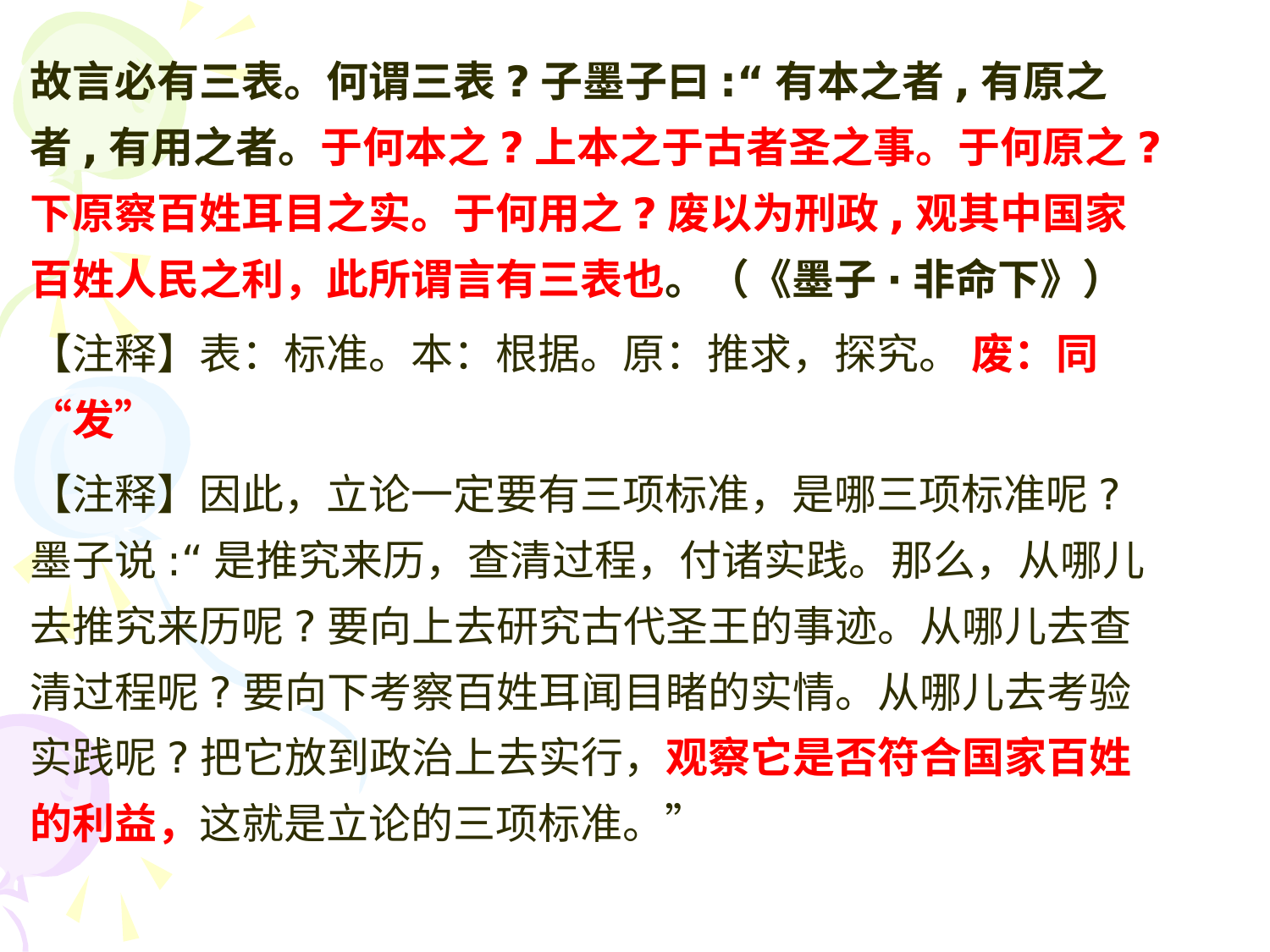

故言必有三表。何谓三表?子墨子曰:“有本之者,有原之者,有用之者。于何本之?上本之于古者圣之事。于何原之?下原察百姓耳目之实。于何用之?废以为刑政,观其中国家百姓人民之利，此所谓言有三表也。（《墨子·非命下》）
【注释】表：标准。本：根据。原：推求，探究。 废：同“发”
【注释】因此，立论一定要有三项标准，是哪三项标准呢?墨子说:“是推究来历，查清过程，付诸实践。那么，从哪儿去推究来历呢?要向上去研究古代圣王的事迹。从哪儿去查清过程呢?要向下考察百姓耳闻目睹的实情。从哪儿去考验实践呢?把它放到政治上去实行，观察它是否符合国家百姓的利益，这就是立论的三项标准。”